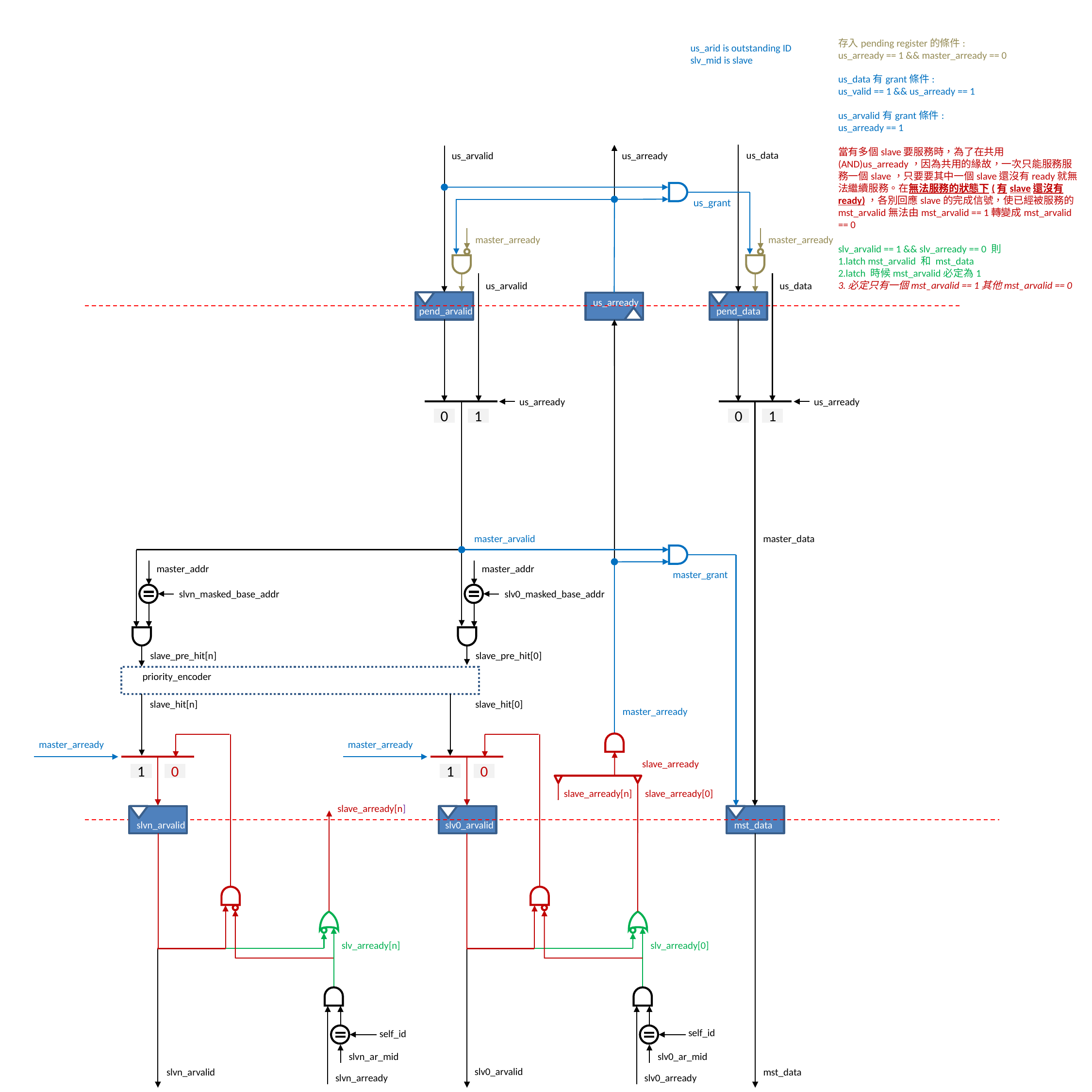

存入pending register的條件:
us_arready == 1 && master_arready == 0

us_data有grant條件:
us_valid == 1 && us_arready == 1

us_arvalid有grant條件:
us_arready == 1

當有多個slave要服務時，為了在共用(AND)us_arready，因為共用的緣故，一次只能服務服務一個slave，只要要其中一個slave還沒有ready就無法繼續服務。在無法服務的狀態下(有slave還沒有ready)，各別回應slave的完成信號，使已經被服務的mst_arvalid無法由mst_arvalid == 1轉變成mst_arvalid == 0

slv_arvalid == 1 && slv_arready == 0 則
1.latch mst_arvalid 和 mst_data
2.latch 時候mst_arvalid必定為1
3.必定只有一個mst_arvalid == 1其他mst_arvalid == 0

us_arid is outstanding ID
slv_mid is slave
us_data
us_arvalid
us_arready

us_grant

master_arready
master_arready

us_arvalid
us_data

us_arready

pend_arvalid
pend_data
us_arready
us_arready
0
1
0
1
master_data
master_arvalid

master_addr
master_addr

master_grant
slvn_masked_base_addr
slv0_masked_base_addr

slave_pre_hit[n]
slave_pre_hit[0]
priority_encoder

slave_hit[n]
slave_hit[0]
master_arready

master_arready
master_arready
slave_arready
1
0
1
0

slave_arready[n]
slave_arready[0]
slave_arready[n]

slvn_arvalid
slv0_arvalid
mst_data

slv_arready[n]
slv_arready[0]

self_id
self_id
slvn_ar_mid
slv0_ar_mid
slv0_arvalid
slvn_arvalid
mst_data
slvn_arready
slv0_arready